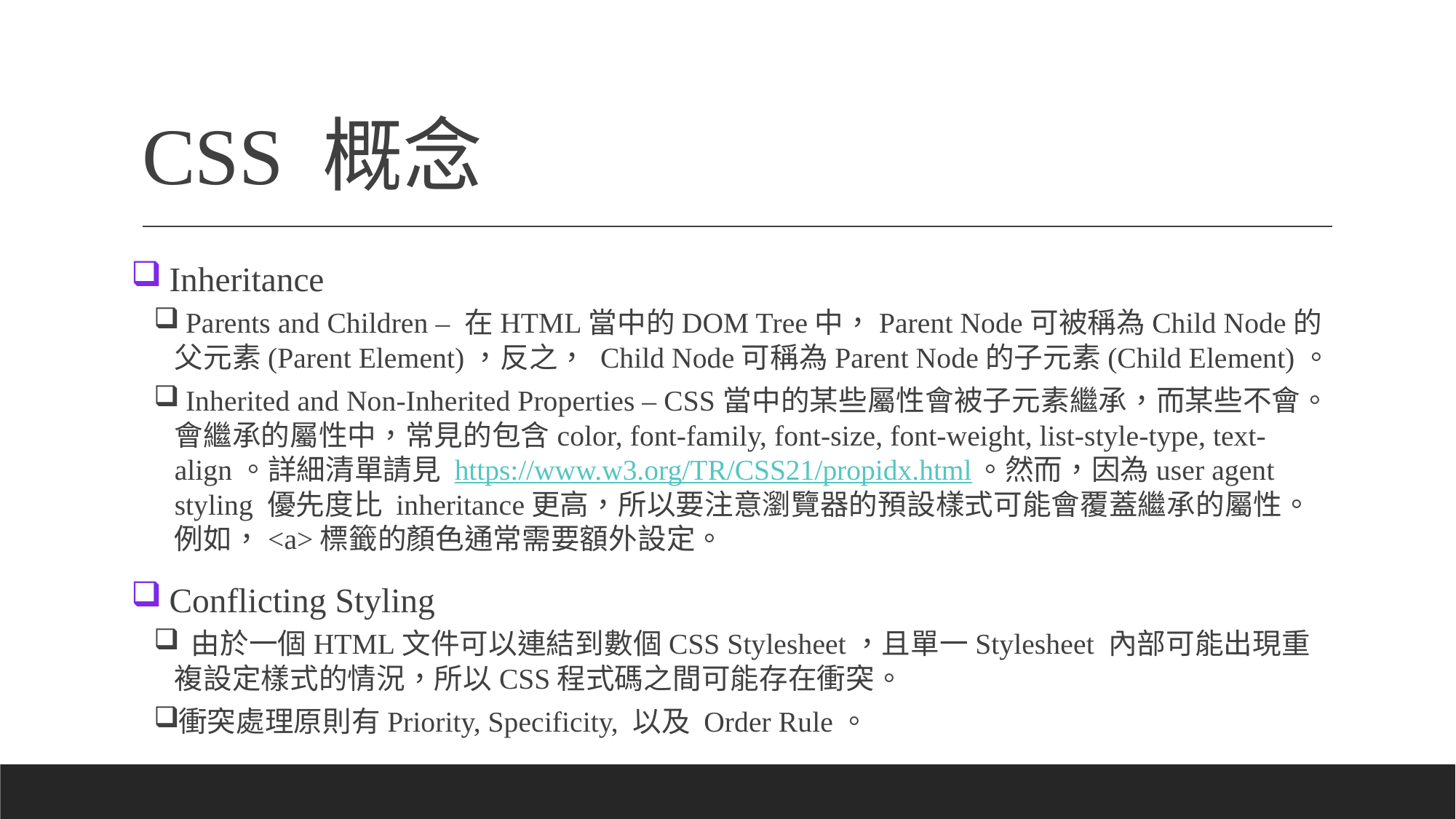

# CSS 概念
 Inheritance
 Parents and Children – 在HTML當中的DOM Tree中，Parent Node可被稱為Child Node的父元素(Parent Element)，反之， Child Node可稱為Parent Node的子元素(Child Element)。
 Inherited and Non-Inherited Properties – CSS當中的某些屬性會被子元素繼承，而某些不會。會繼承的屬性中，常見的包含color, font-family, font-size, font-weight, list-style-type, text-align。詳細清單請見 https://www.w3.org/TR/CSS21/propidx.html。然而，因為user agent styling 優先度比 inheritance更高，所以要注意瀏覽器的預設樣式可能會覆蓋繼承的屬性。例如，<a>標籤的顏色通常需要額外設定。
 Conflicting Styling
 由於一個HTML文件可以連結到數個CSS Stylesheet，且單一Stylesheet 內部可能出現重複設定樣式的情況，所以CSS程式碼之間可能存在衝突。
衝突處理原則有Priority, Specificity, 以及 Order Rule。